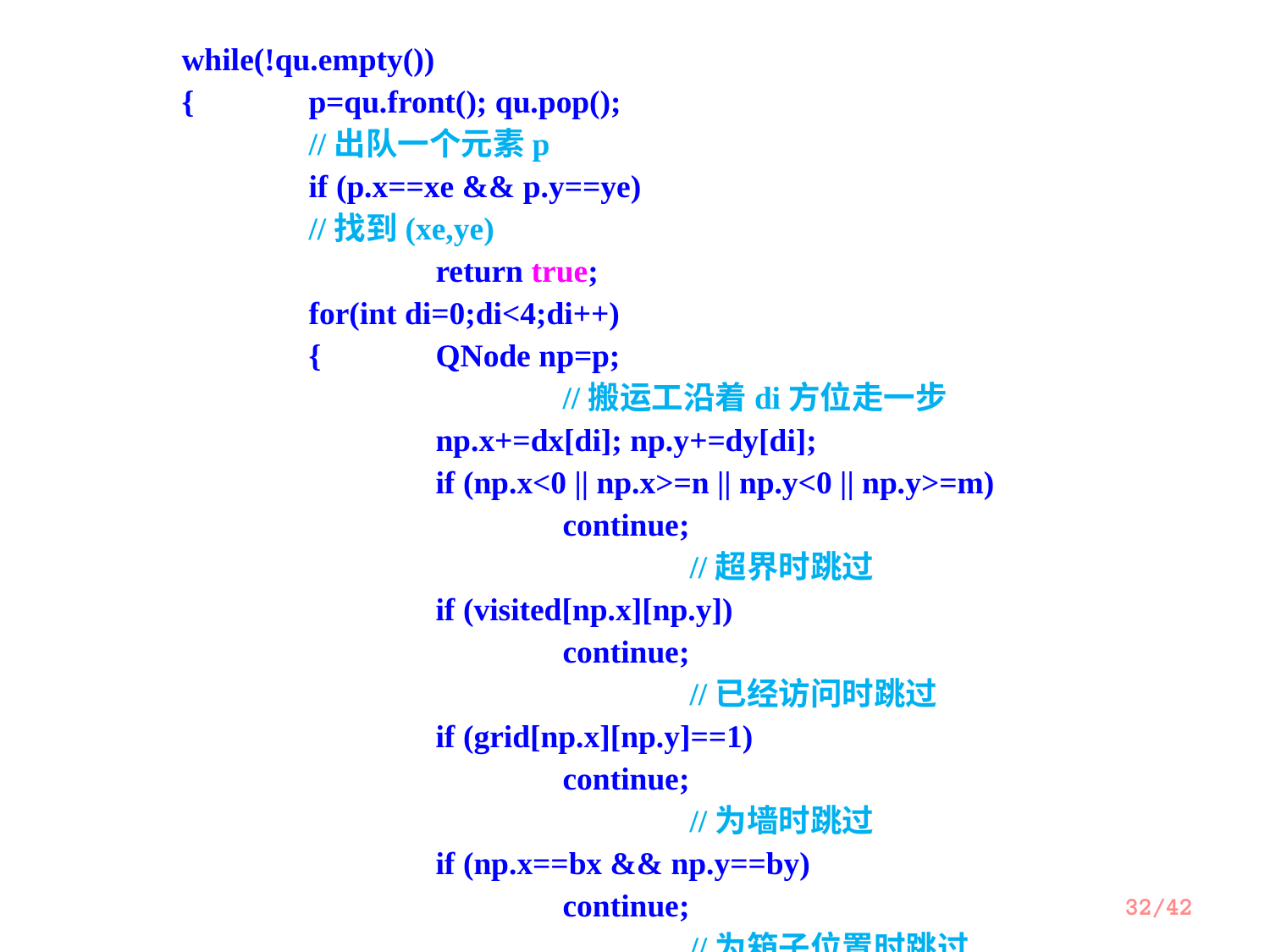

while(!qu.empty())
	{	p=qu.front(); qu.pop();							//出队一个元素p
		if (p.x==xe && p.y==ye)							//找到(xe,ye)
			return true;
		for(int di=0;di<4;di++)
		{	QNode np=p;									//搬运工沿着di方位走一步
			np.x+=dx[di]; np.y+=dy[di];
			if (np.x<0 || np.x>=n || np.y<0 || np.y>=m)
				continue;									//超界时跳过
			if (visited[np.x][np.y])
				continue;									//已经访问时跳过
			if (grid[np.x][np.y]==1)
				continue;									//为墙时跳过
			if (np.x==bx && np.y==by)
				continue;									//为箱子位置时跳过
			visited[np.x][np.y]=1;
			qu.push(np);
		}
	}
	return false;
}
32/42